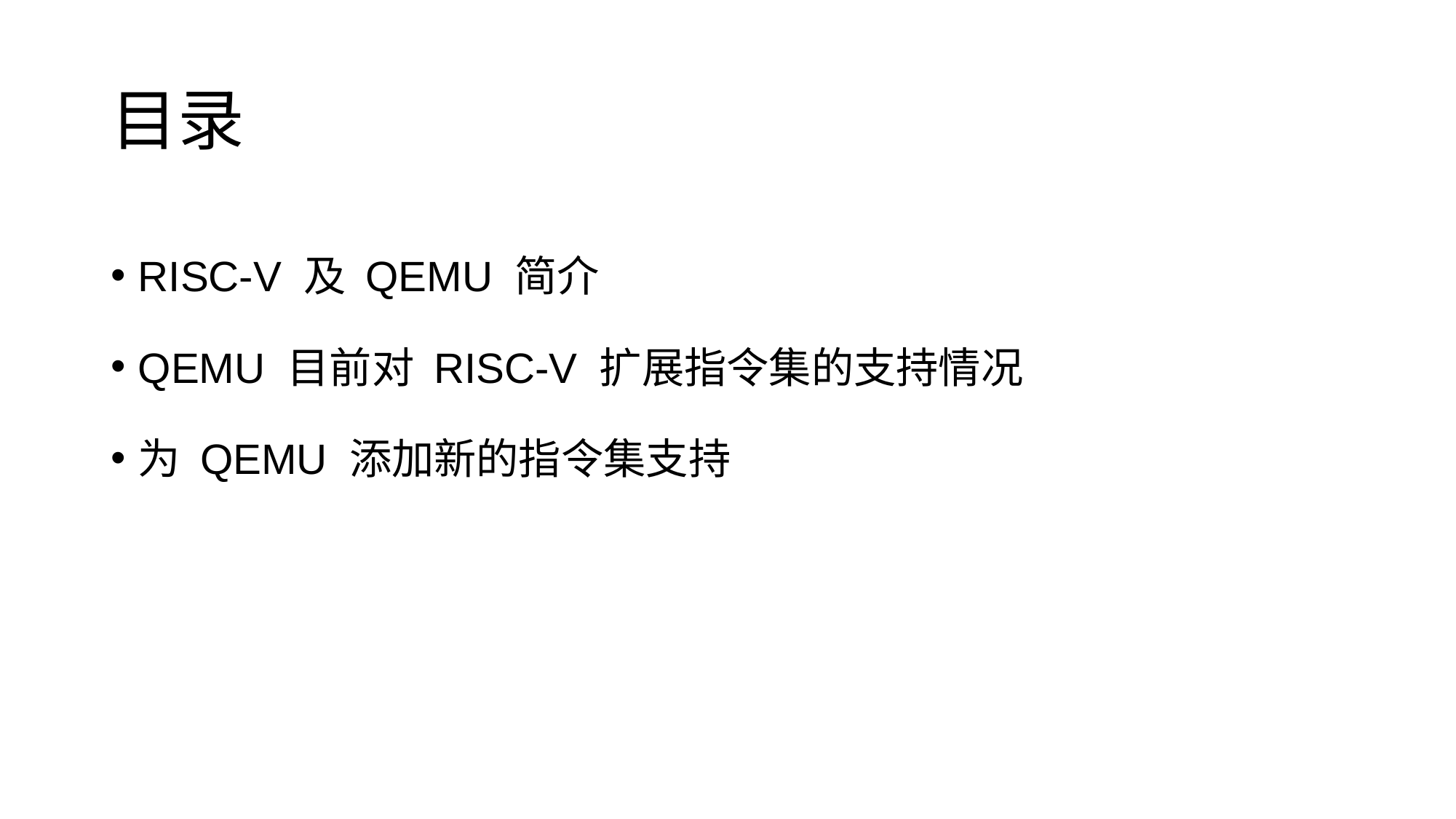

# 目录
RISC-V 及 QEMU 简介
QEMU 目前对 RISC-V 扩展指令集的支持情况
为 QEMU 添加新的指令集支持